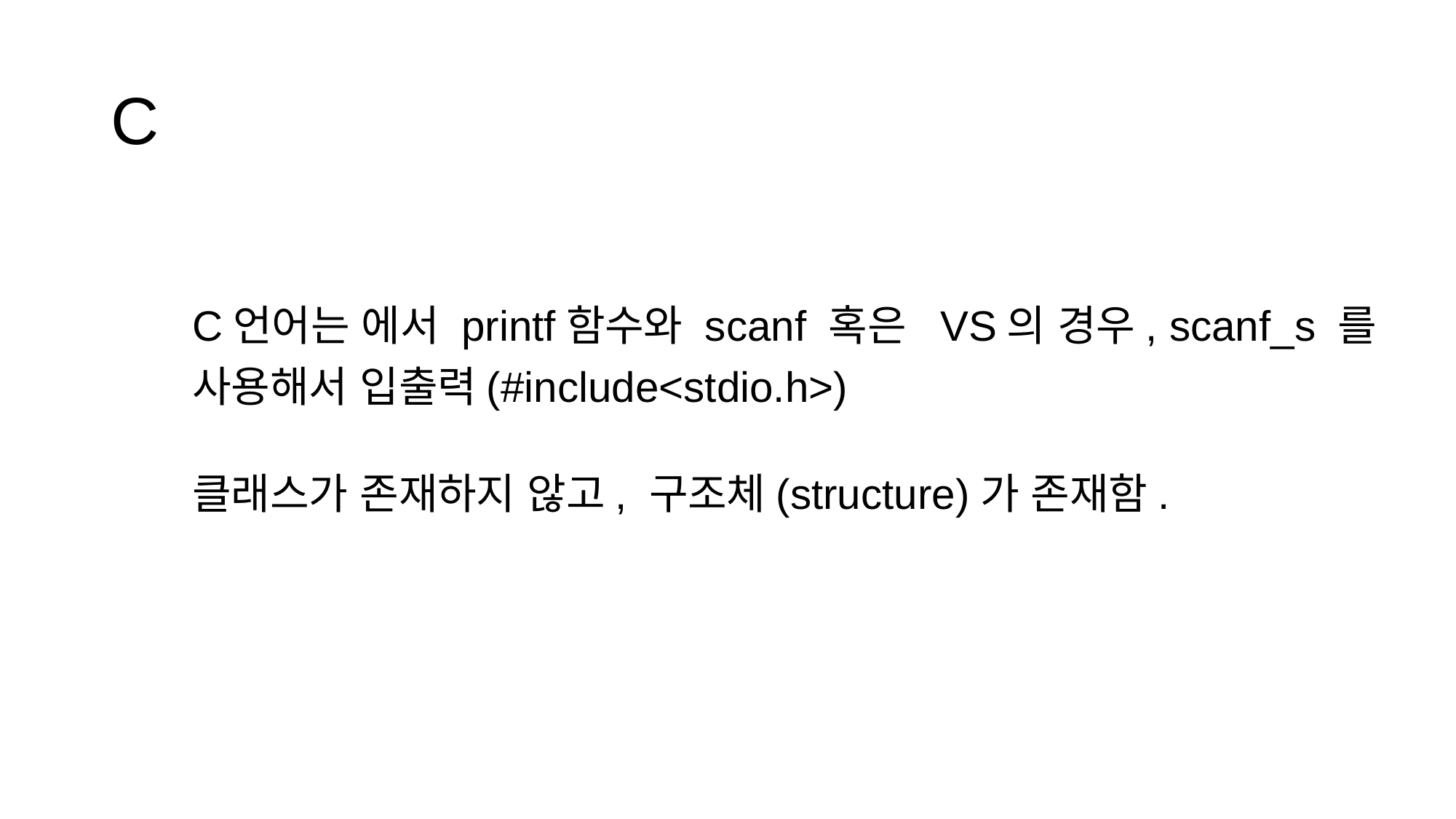

# C
C언어는 에서 printf함수와 scanf 혹은  VS의 경우, scanf_s 를
사용해서 입출력(#include<stdio.h>)
클래스가 존재하지 않고, 구조체(structure)가 존재함.